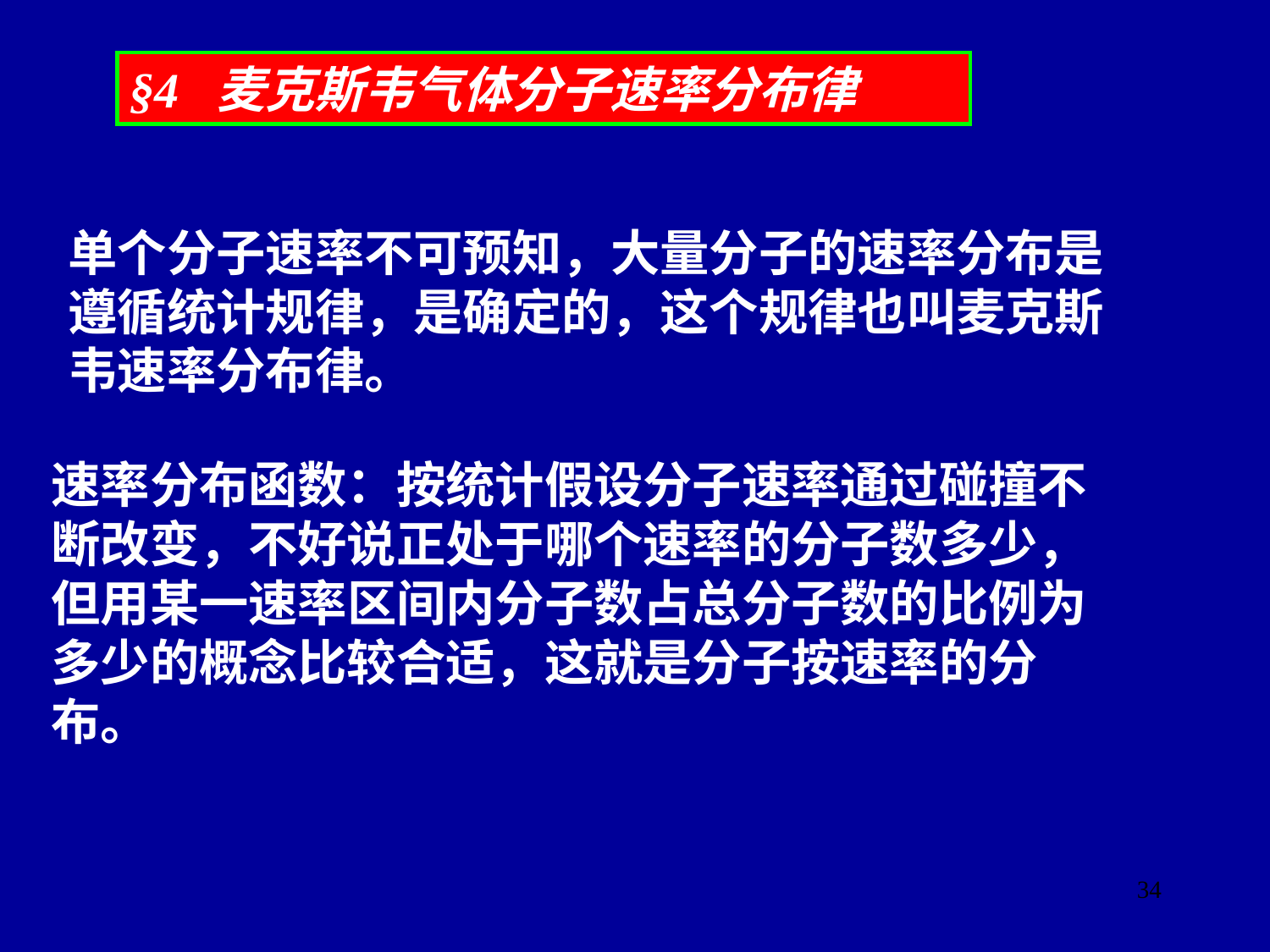

§4  麦克斯韦气体分子速率分布律
单个分子速率不可预知，大量分子的速率分布是遵循统计规律，是确定的，这个规律也叫麦克斯韦速率分布律。
速率分布函数：按统计假设分子速率通过碰撞不断改变，不好说正处于哪个速率的分子数多少，但用某一速率区间内分子数占总分子数的比例为多少的概念比较合适，这就是分子按速率的分布。
34